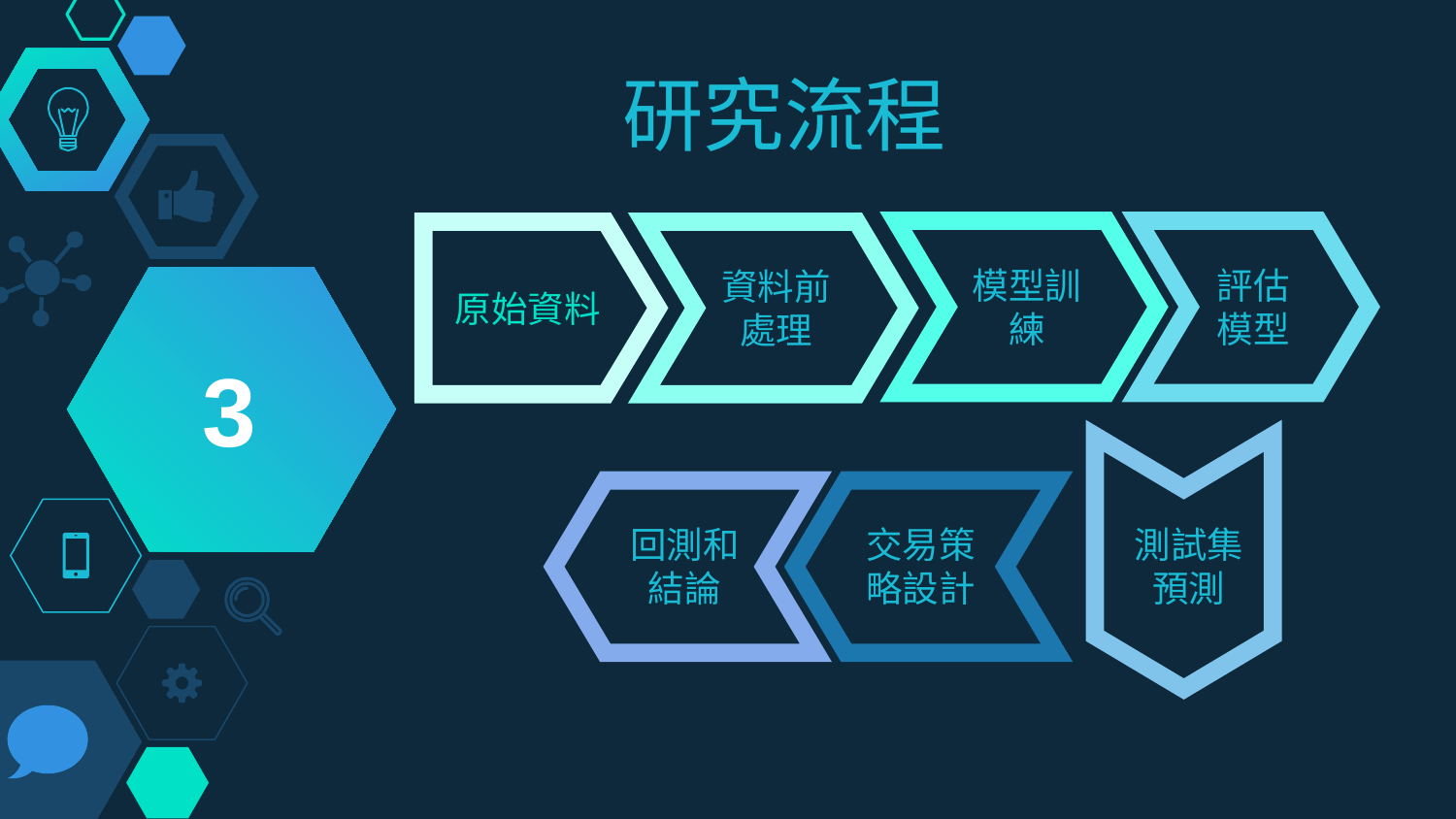

研究流程
模型訓練
評估模型
原始資料
資料前處理
3

回測和結論
交易策略設計
測試集預測